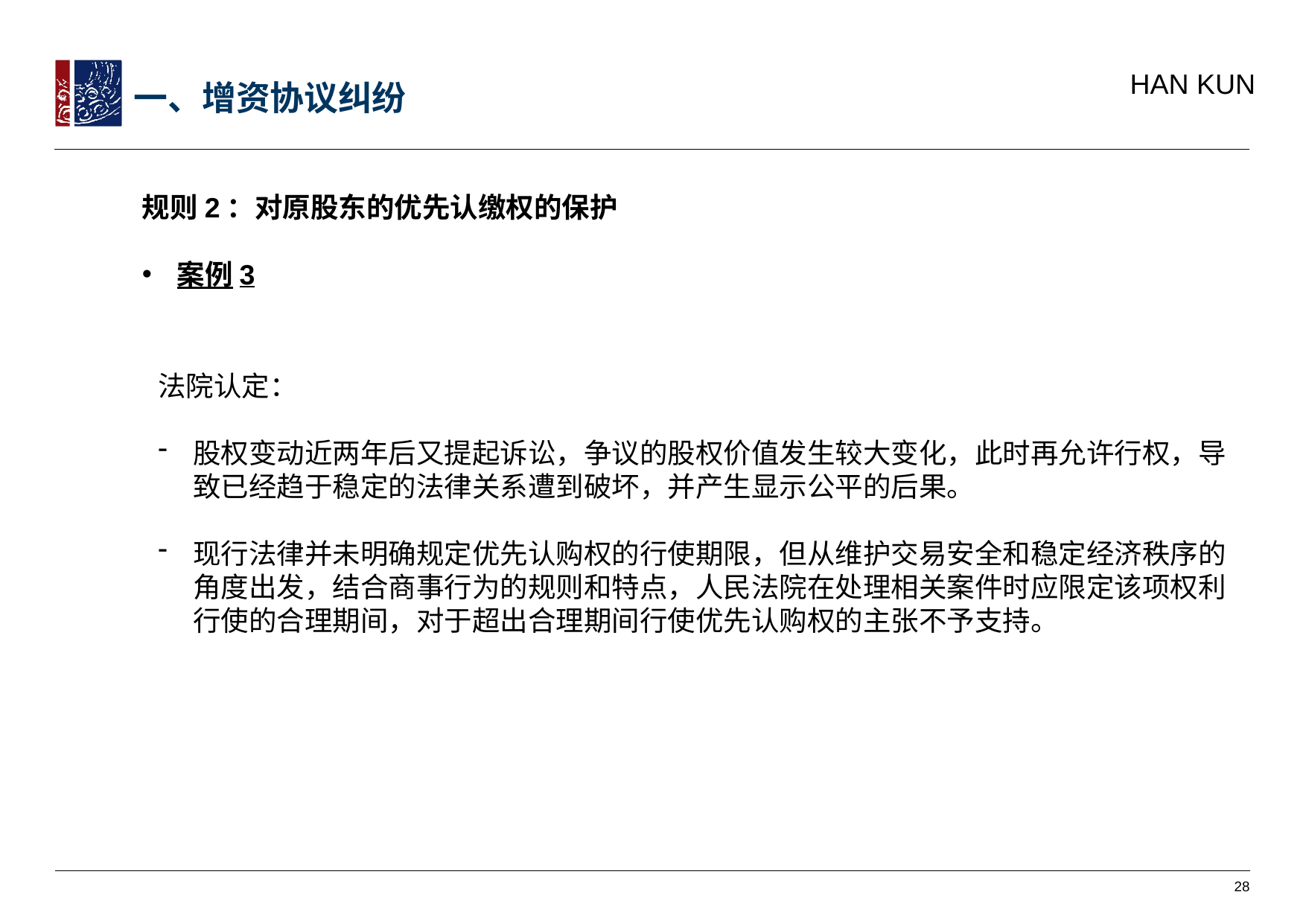

一、增资协议纠纷
规则2：对原股东的优先认缴权的保护

案例3

法院认定：

股权变动近两年后又提起诉讼，争议的股权价值发生较大变化，此时再允许行权，导致已经趋于稳定的法律关系遭到破坏，并产生显示公平的后果。

现行法律并未明确规定优先认购权的行使期限，但从维护交易安全和稳定经济秩序的角度出发，结合商事行为的规则和特点，人民法院在处理相关案件时应限定该项权利行使的合理期间，对于超出合理期间行使优先认购权的主张不予支持。